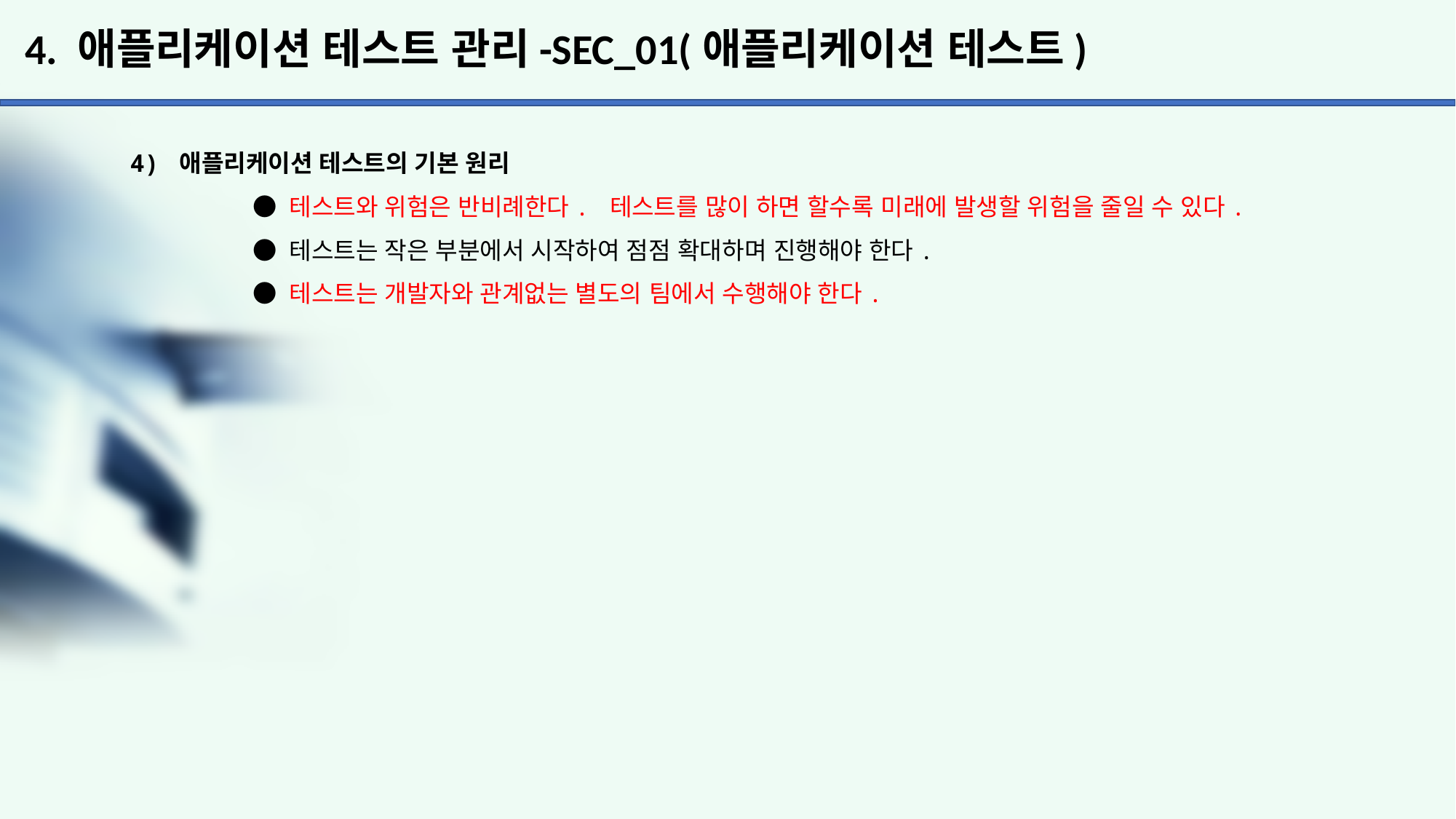

# 4. 애플리케이션 테스트 관리-SEC_01(애플리케이션 테스트)
4) 애플리케이션 테스트의 기본 원리
	  ● 테스트와 위험은 반비례한다. 테스트를 많이 하면 할수록 미래에 발생할 위험을 줄일 수 있다.
	  ● 테스트는 작은 부분에서 시작하여 점점 확대하며 진행해야 한다.
	  ● 테스트는 개발자와 관계없는 별도의 팀에서 수행해야 한다.